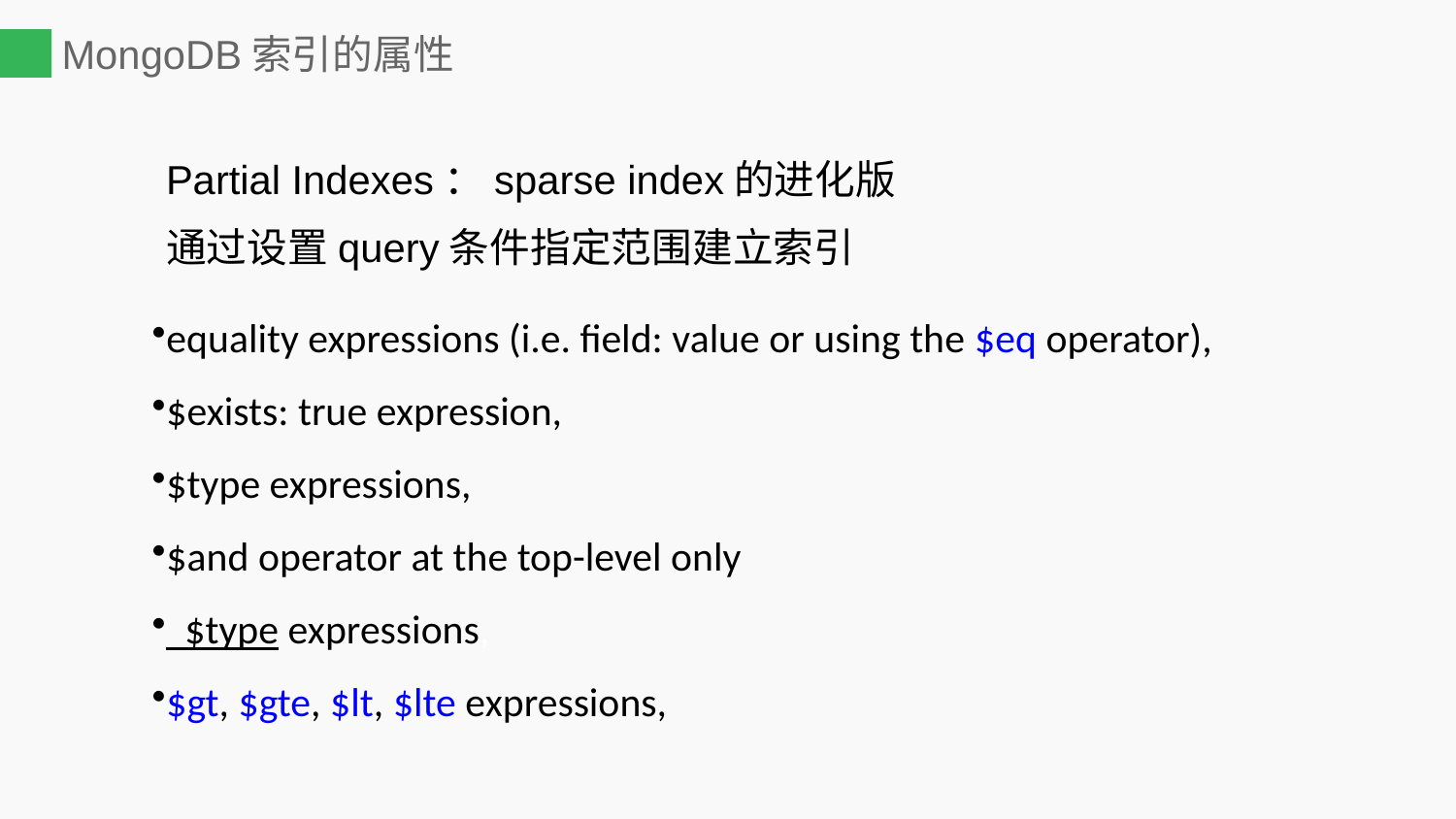

# MongoDB索引的属性
Partial Indexes：sparse index的进化版
通过设置query条件指定范围建立索引

equality expressions (i.e. field: value or using the $eq operator),
$exists: true expression,
$type expressions,
$and operator at the top-level only
  $type expressions,
$gt, $gte, $lt, $lte expressions,